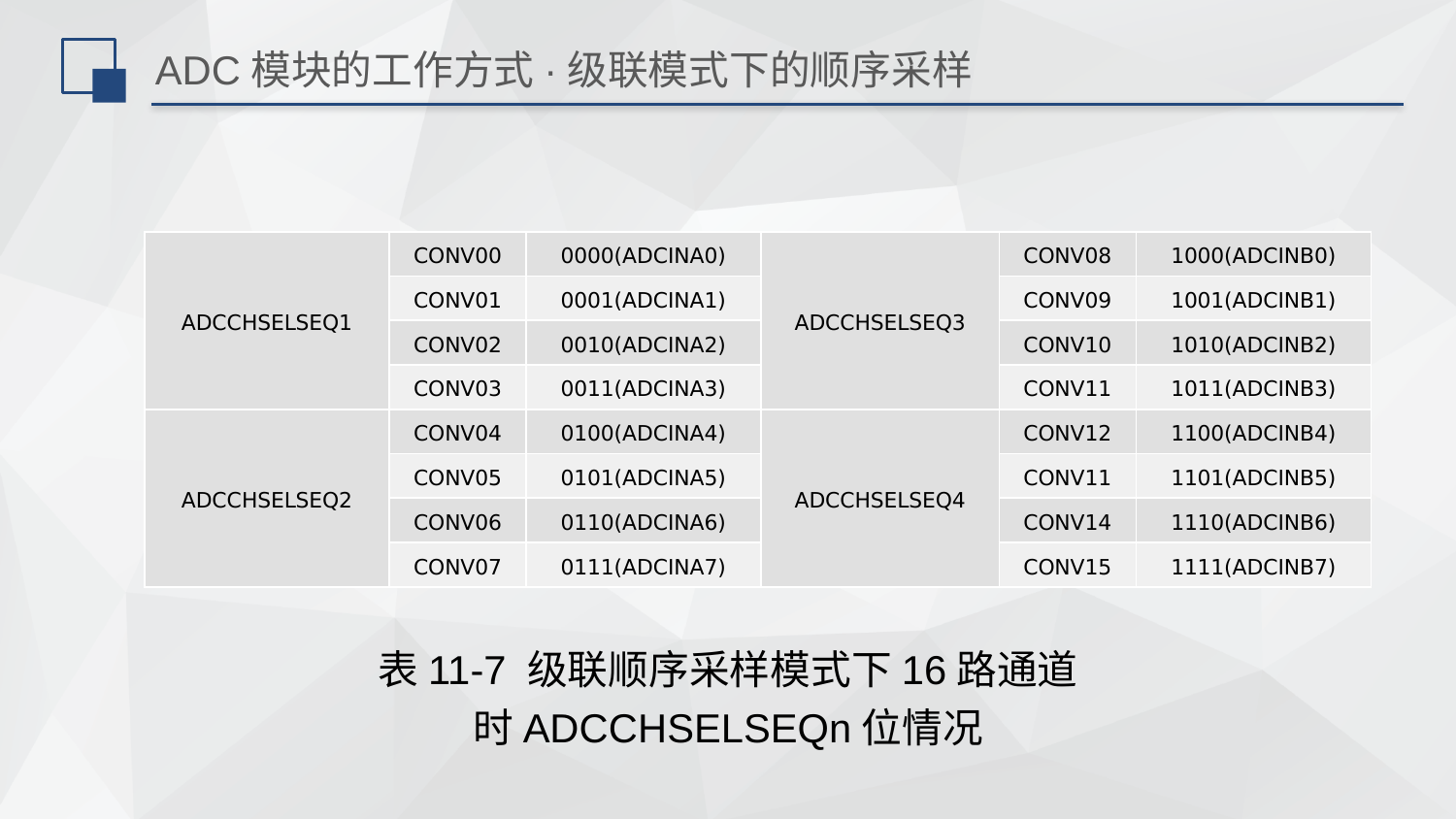

# ADC模块的工作方式·级联模式下的顺序采样
| ADCCHSELSEQ1 | CONV00 | 0000(ADCINA0) | ADCCHSELSEQ3 | CONV08 | 1000(ADCINB0) |
| --- | --- | --- | --- | --- | --- |
|  | CONV01 | 0001(ADCINA1) |  | CONV09 | 1001(ADCINB1) |
|  | CONV02 | 0010(ADCINA2) |  | CONV10 | 1010(ADCINB2) |
|  | CONV03 | 0011(ADCINA3) |  | CONV11 | 1011(ADCINB3) |
| ADCCHSELSEQ2 | CONV04 | 0100(ADCINA4) | ADCCHSELSEQ4 | CONV12 | 1100(ADCINB4) |
|  | CONV05 | 0101(ADCINA5) |  | CONV11 | 1101(ADCINB5) |
|  | CONV06 | 0110(ADCINA6) |  | CONV14 | 1110(ADCINB6) |
|  | CONV07 | 0111(ADCINA7) |  | CONV15 | 1111(ADCINB7) |
表11-7 级联顺序采样模式下16路通道时ADCCHSELSEQn位情况